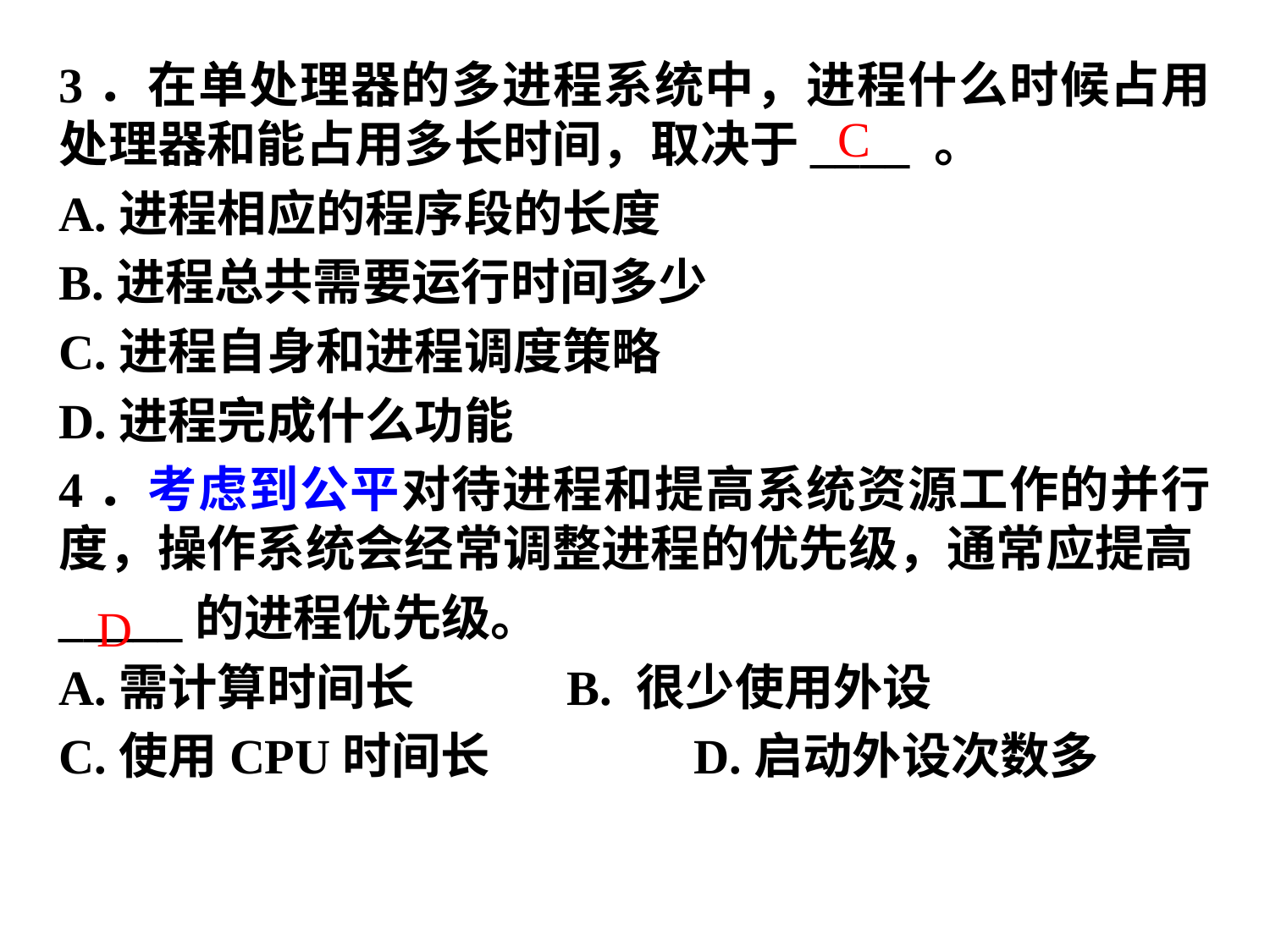

3．在单处理器的多进程系统中，进程什么时候占用处理器和能占用多长时间，取决于____ 。
A.进程相应的程序段的长度
B.进程总共需要运行时间多少
C.进程自身和进程调度策略
D.进程完成什么功能
4．考虑到公平对待进程和提高系统资源工作的并行度，操作系统会经常调整进程的优先级，通常应提高
_____的进程优先级。
A.需计算时间长         	B. 很少使用外设
C.使用CPU时间长        	D.启动外设次数多
C
D
85